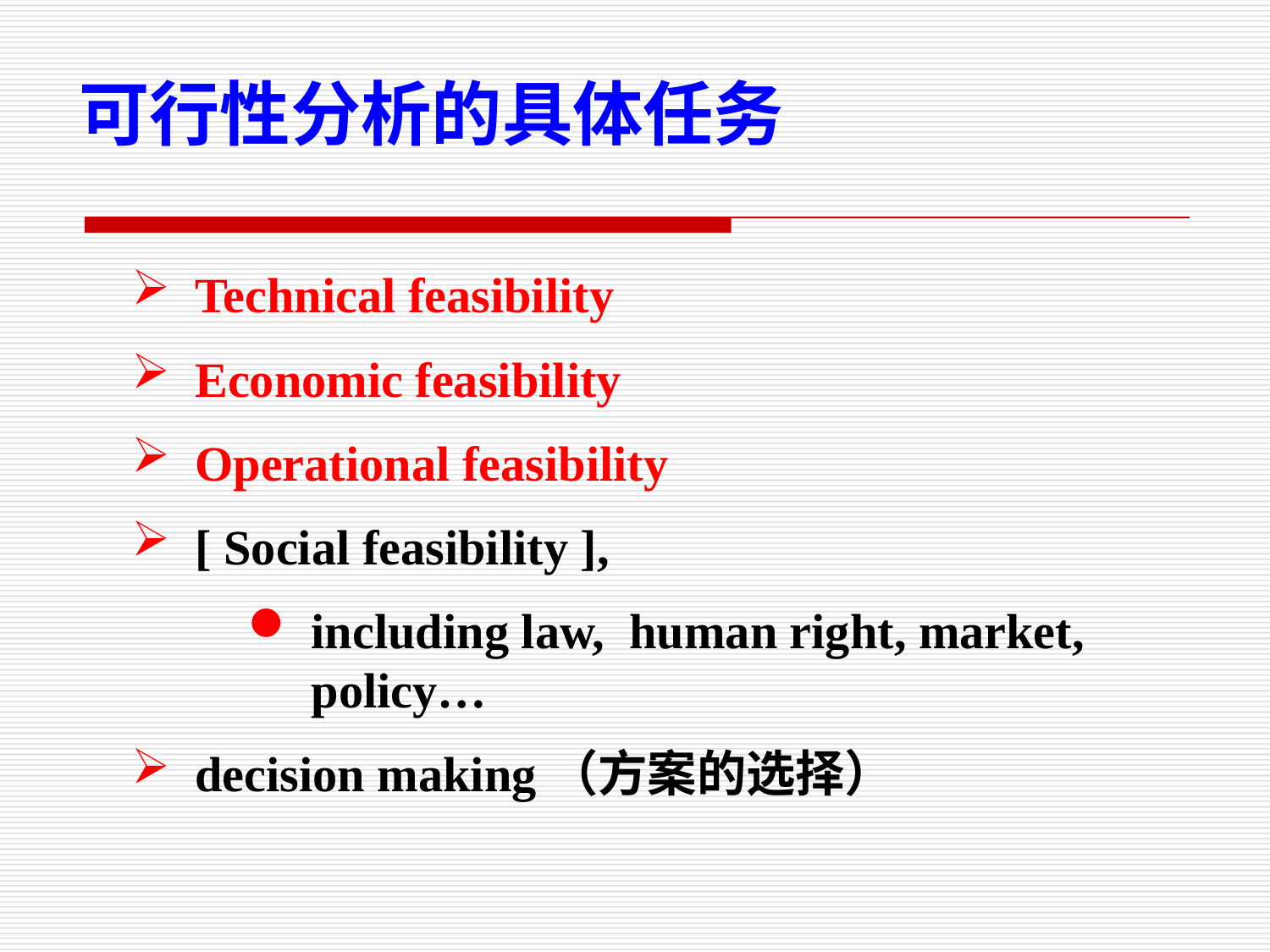

可行性分析的具体任务
Technical feasibility
Economic feasibility
Operational feasibility
[ Social feasibility ],
including law,  human right, market, policy…
decision making（方案的选择）